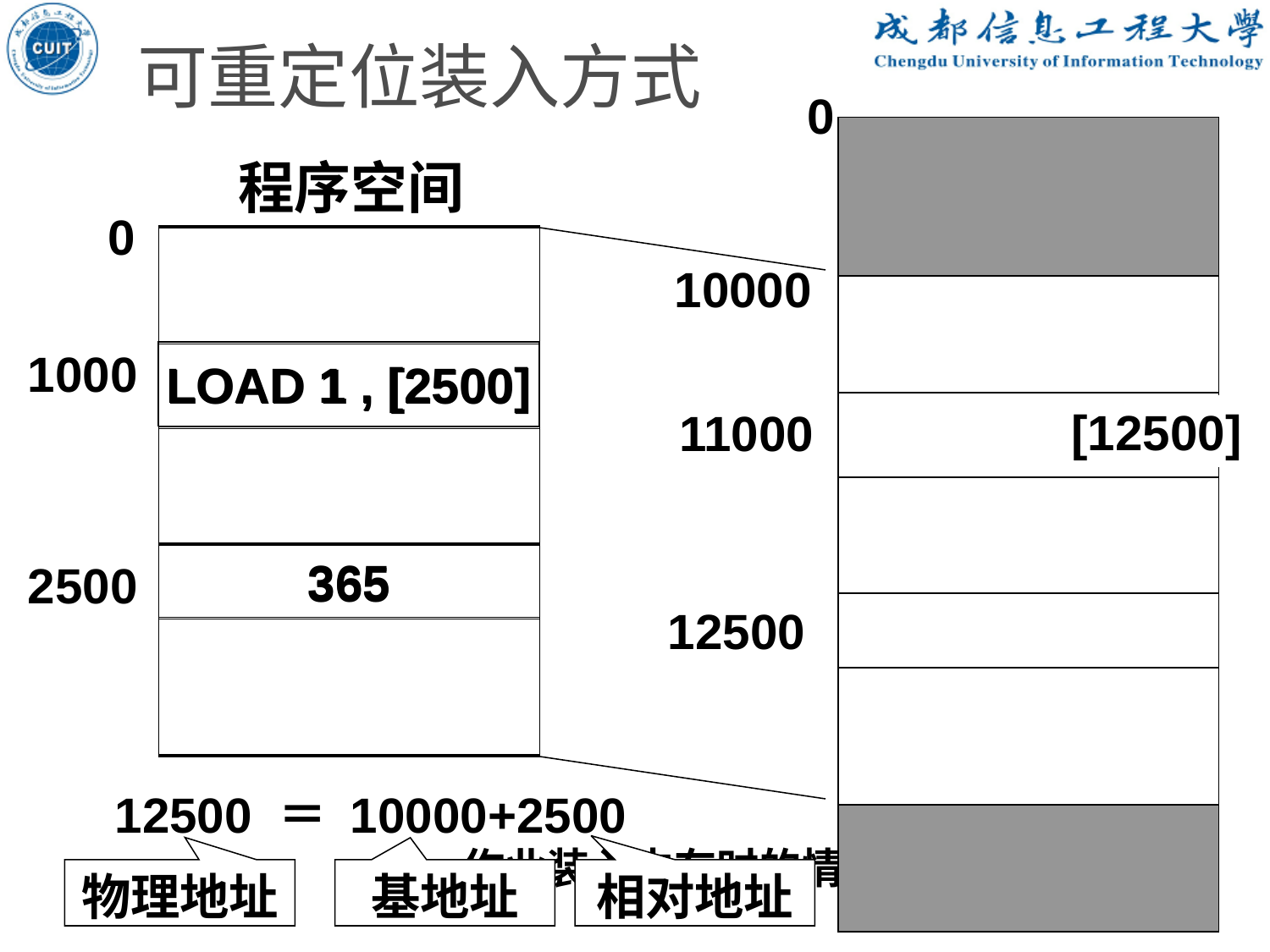

可重定位装入方式
0

程序空间
0

10000

1000
LOAD 1 , [2500]
LOAD 1 , [2500]

[12500]
11000

365
365
2500

12500

12500 ＝ 10000+2500
  作业装入内存时的情况
物理地址
基地址
相对地址